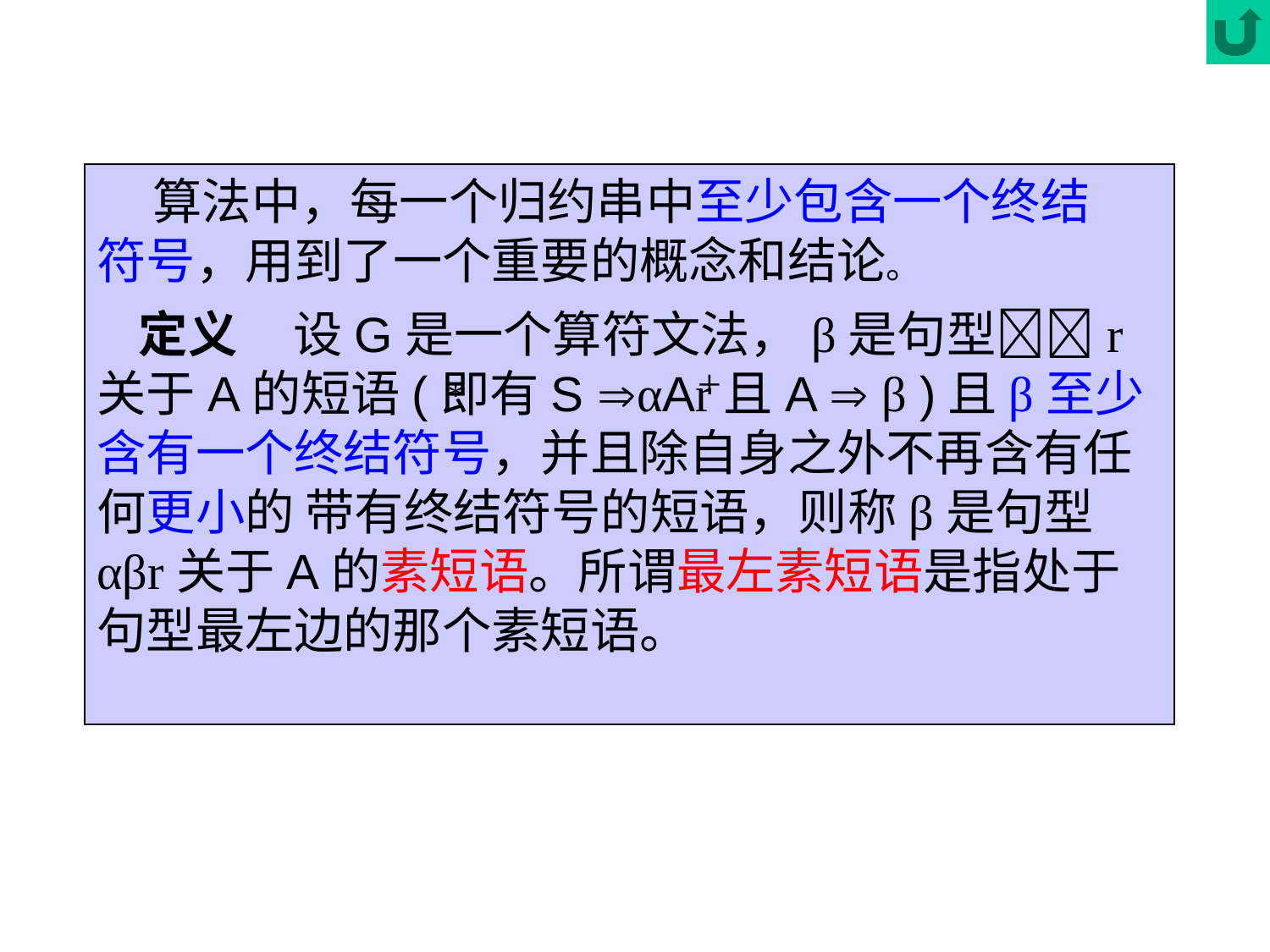

算法中，每一个归约串中至少包含一个终结
符号，用到了一个重要的概念和结论。
   定义     设G是一个算符文法，β是句型αβr关于A的短语(即有S ⇒αAr且A ⇒ β )且β至少含有一个终结符号，并且除自身之外不再含有任何更小的 带有终结符号的短语，则称β是句型αβr关于A的素短语。所谓最左素短语是指处于句型最左边的那个素短语。

*
+